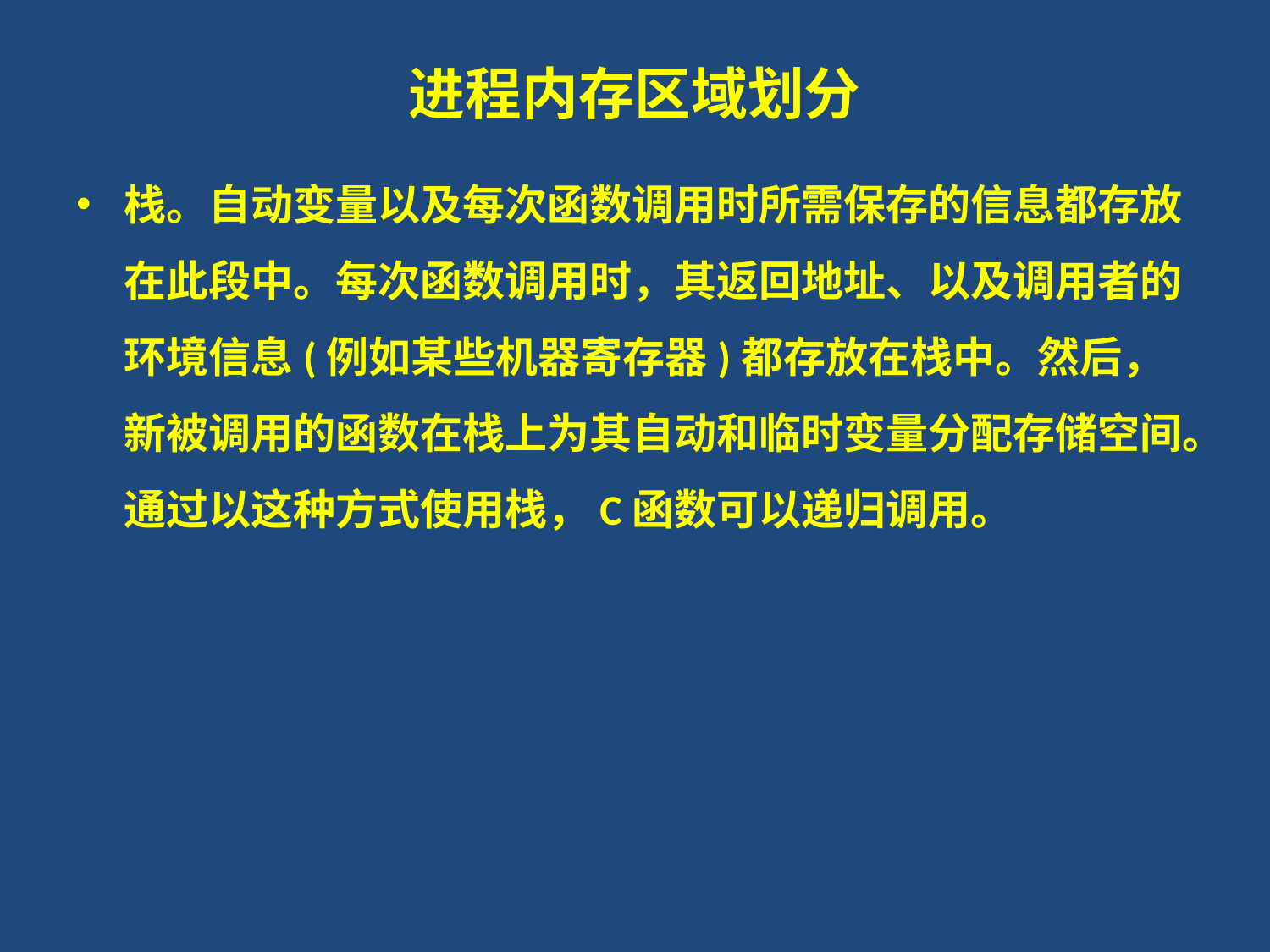

# 进程内存区域划分
栈。自动变量以及每次函数调用时所需保存的信息都存放在此段中。每次函数调用时，其返回地址、以及调用者的环境信息(例如某些机器寄存器)都存放在栈中。然后，新被调用的函数在栈上为其自动和临时变量分配存储空间。通过以这种方式使用栈，C函数可以递归调用。